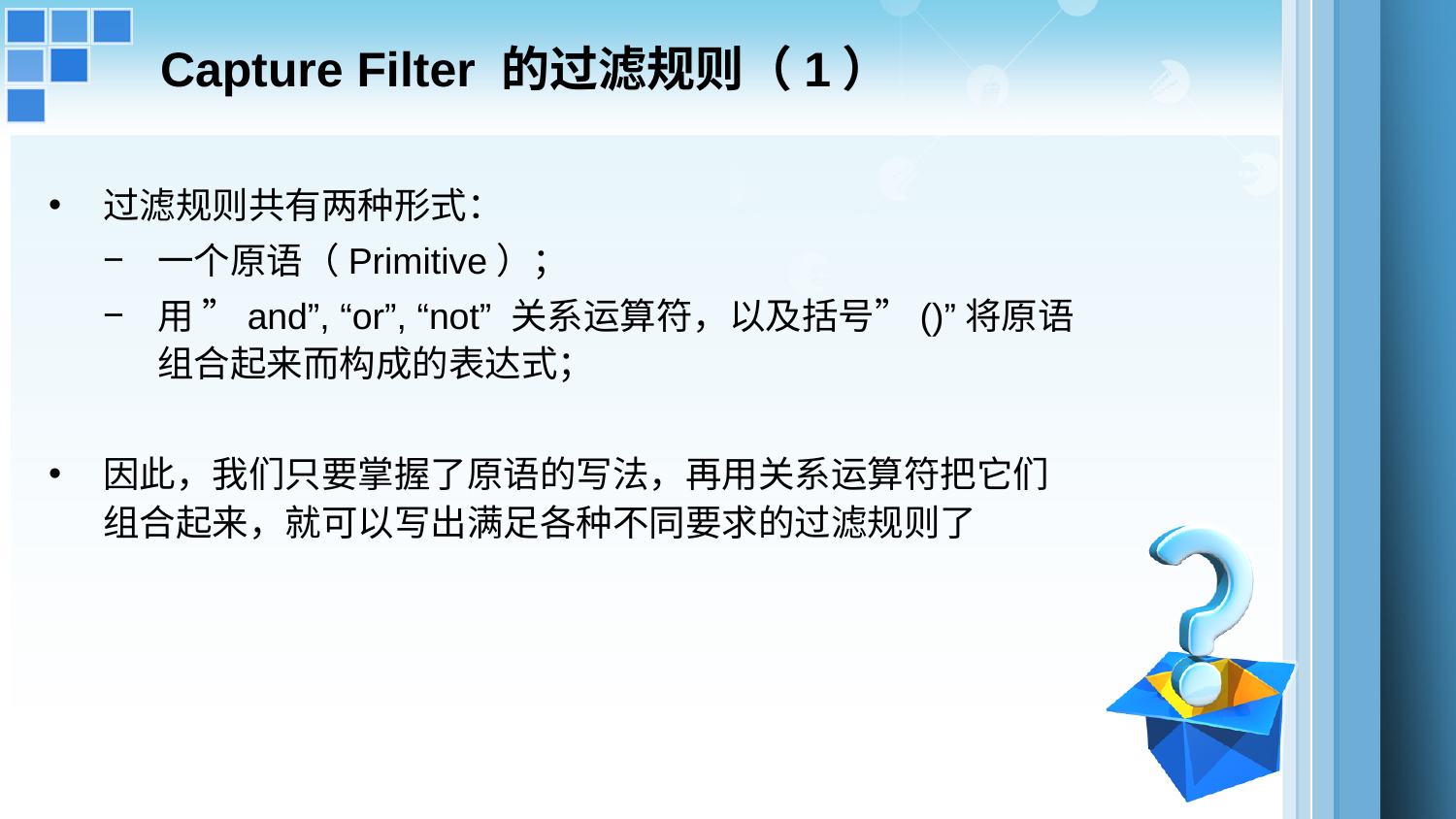

# Capture Filter 的过滤规则（1）
过滤规则共有两种形式：
一个原语（Primitive）；
用 ”and”, “or”, “not” 关系运算符，以及括号”()”将原语组合起来而构成的表达式；

因此，我们只要掌握了原语的写法，再用关系运算符把它们组合起来，就可以写出满足各种不同要求的过滤规则了